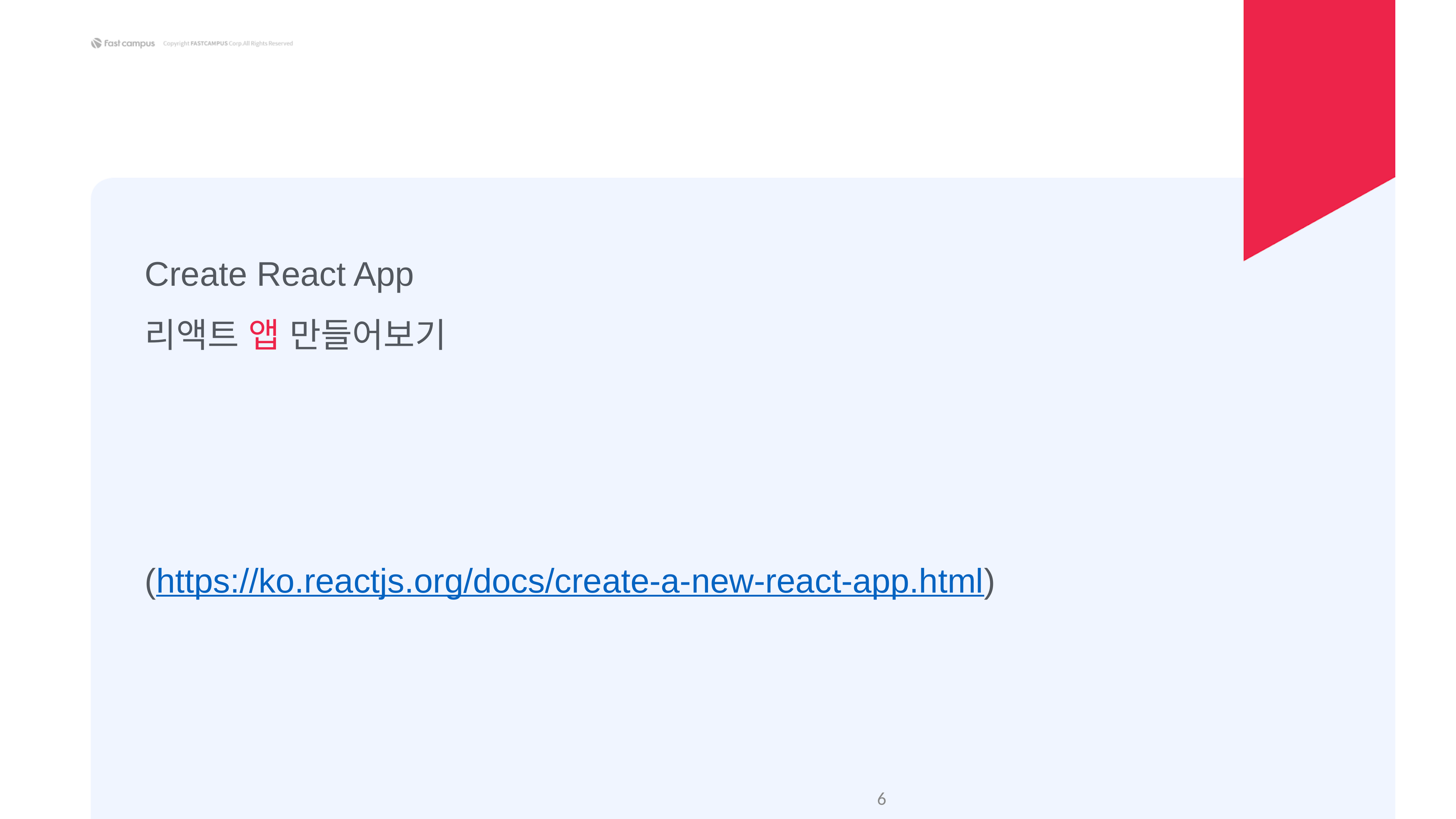

Create React App
리액트 앱 만들어보기

(https://ko.reactjs.org/docs/create-a-new-react-app.html)
6